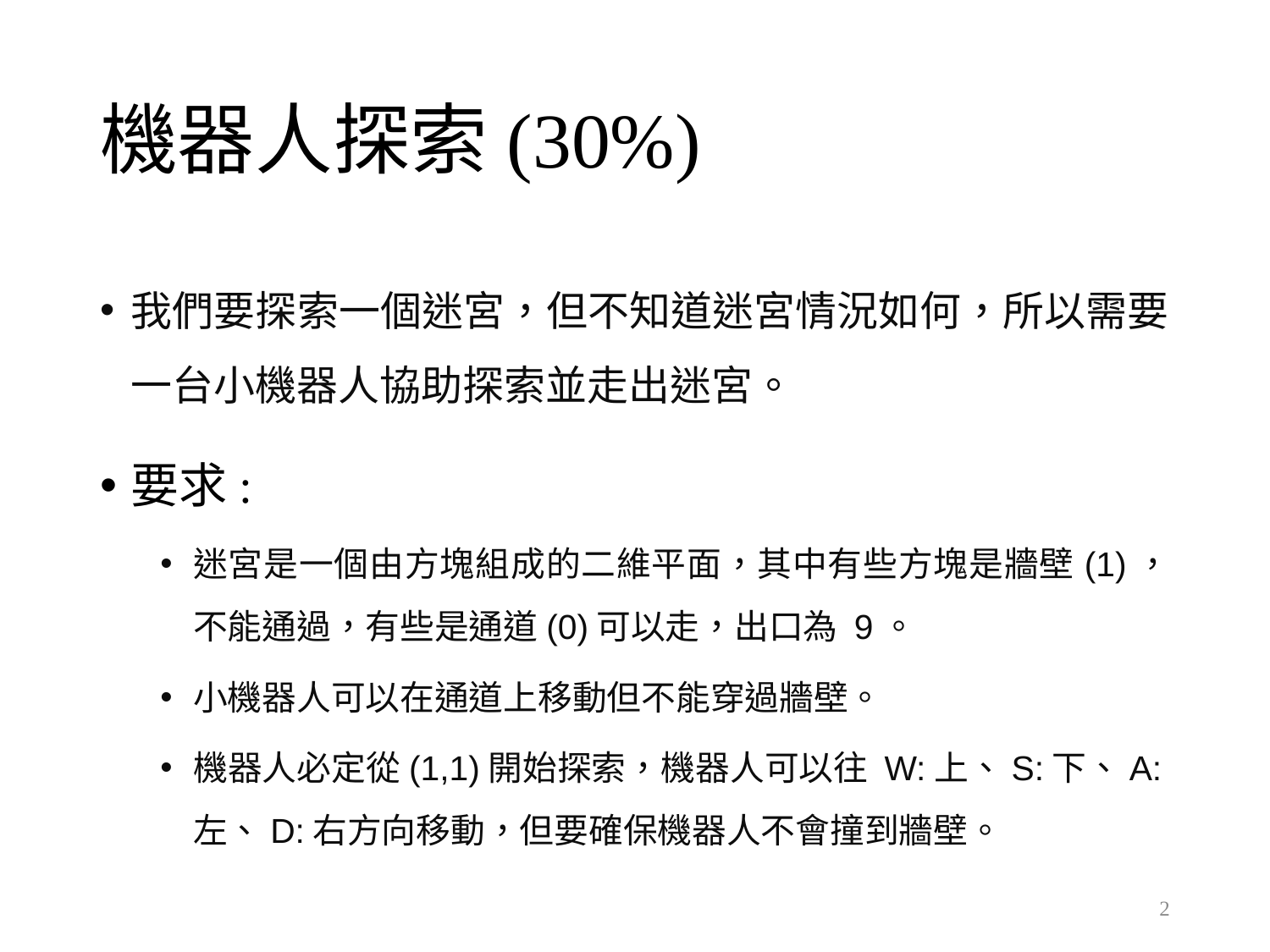

# 機器人探索(30%)
我們要探索一個迷宮，但不知道迷宮情況如何，所以需要一台小機器人協助探索並走出迷宮。
要求:
迷宮是一個由方塊組成的二維平面，其中有些方塊是牆壁(1)，不能通過，有些是通道(0)可以走，出口為 9。
小機器人可以在通道上移動但不能穿過牆壁。
機器人必定從(1,1)開始探索，機器人可以往 W:上、S:下、A:左、D:右方向移動，但要確保機器人不會撞到牆壁。

2